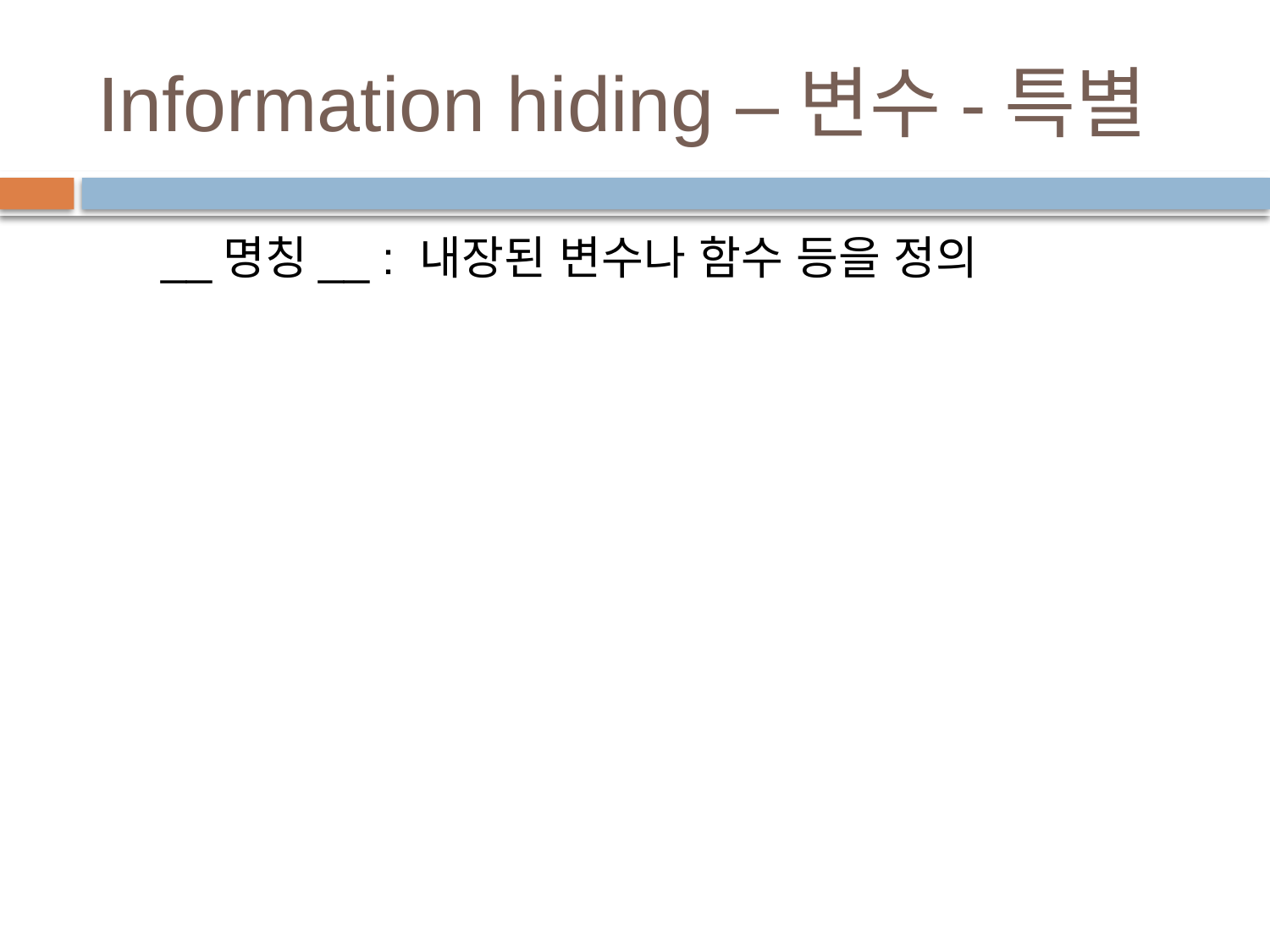

# Information hiding –변수-특별
__명칭__ : 내장된 변수나 함수 등을 정의